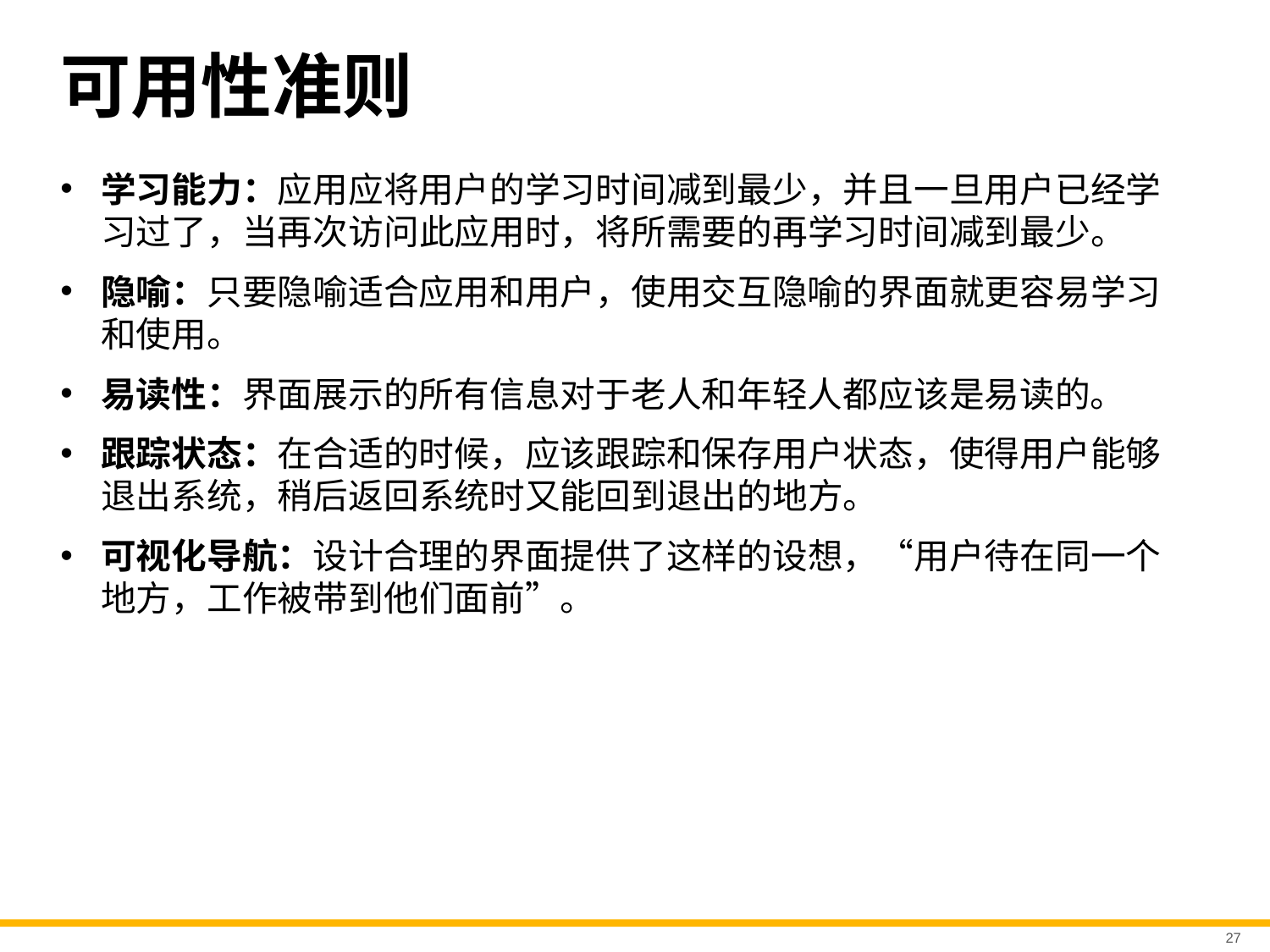

# 可用性准则
学习能力：应用应将用户的学习时间减到最少，并且一旦用户已经学习过了，当再次访问此应用时，将所需要的再学习时间减到最少。
隐喻：只要隐喻适合应用和用户，使用交互隐喻的界面就更容易学习和使用。
易读性：界面展示的所有信息对于老人和年轻人都应该是易读的。
跟踪状态：在合适的时候，应该跟踪和保存用户状态，使得用户能够退出系统，稍后返回系统时又能回到退出的地方。
可视化导航：设计合理的界面提供了这样的设想，“用户待在同一个地方，工作被带到他们面前”。
27